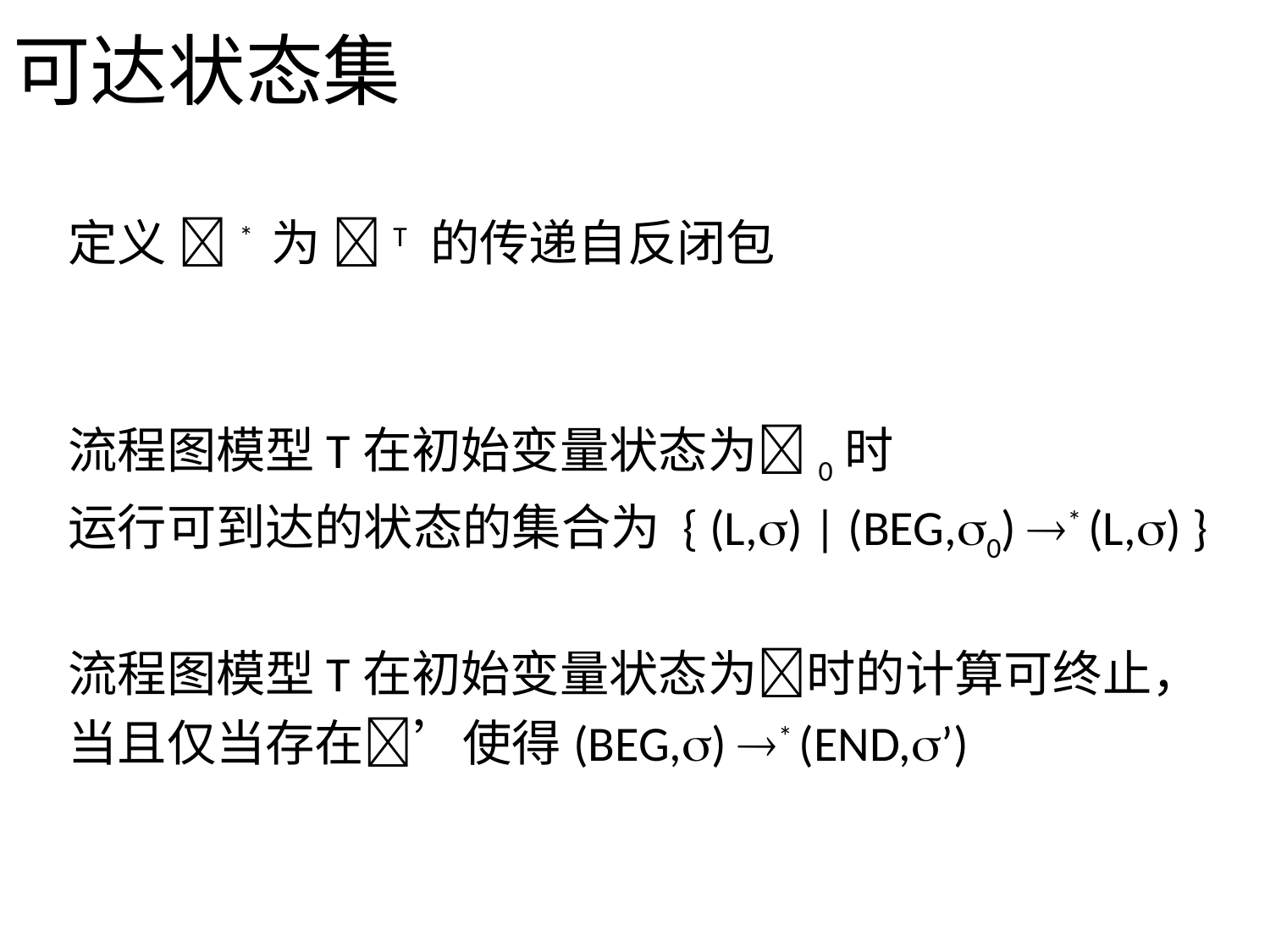

# 可达状态集

定义 →* 为 →T 的传递自反闭包

流程图模型T在初始变量状态为σ0时
运行可到达的状态的集合为 { (L,σ) | (BEG,σ0) →* (L,σ) }

流程图模型T在初始变量状态为σ时的计算可终止，
当且仅当存在σ’使得(BEG,σ) →* (END,σ’)